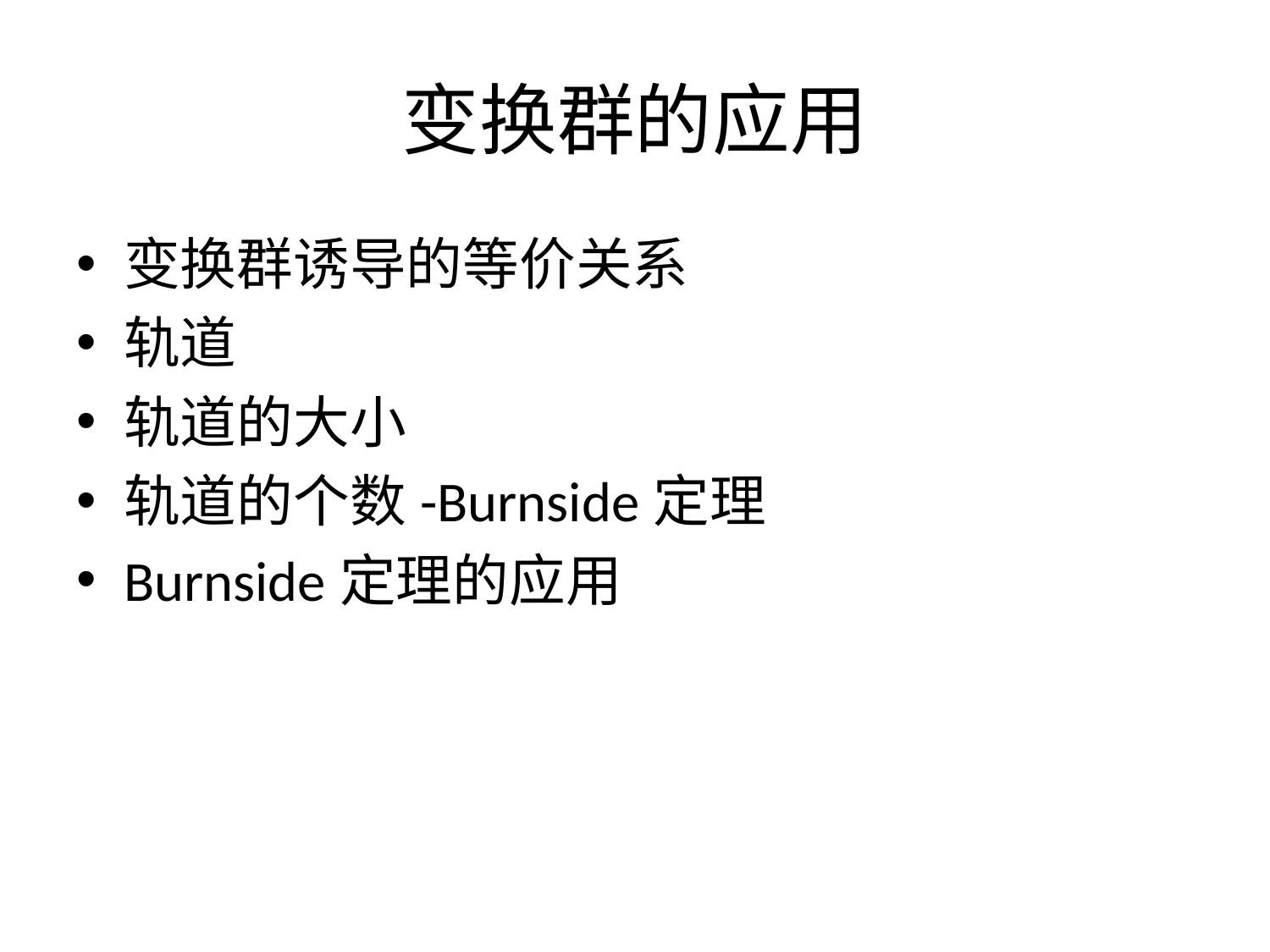

# 变换群的应用
变换群诱导的等价关系
轨道
轨道的大小
轨道的个数-Burnside定理
Burnside定理的应用